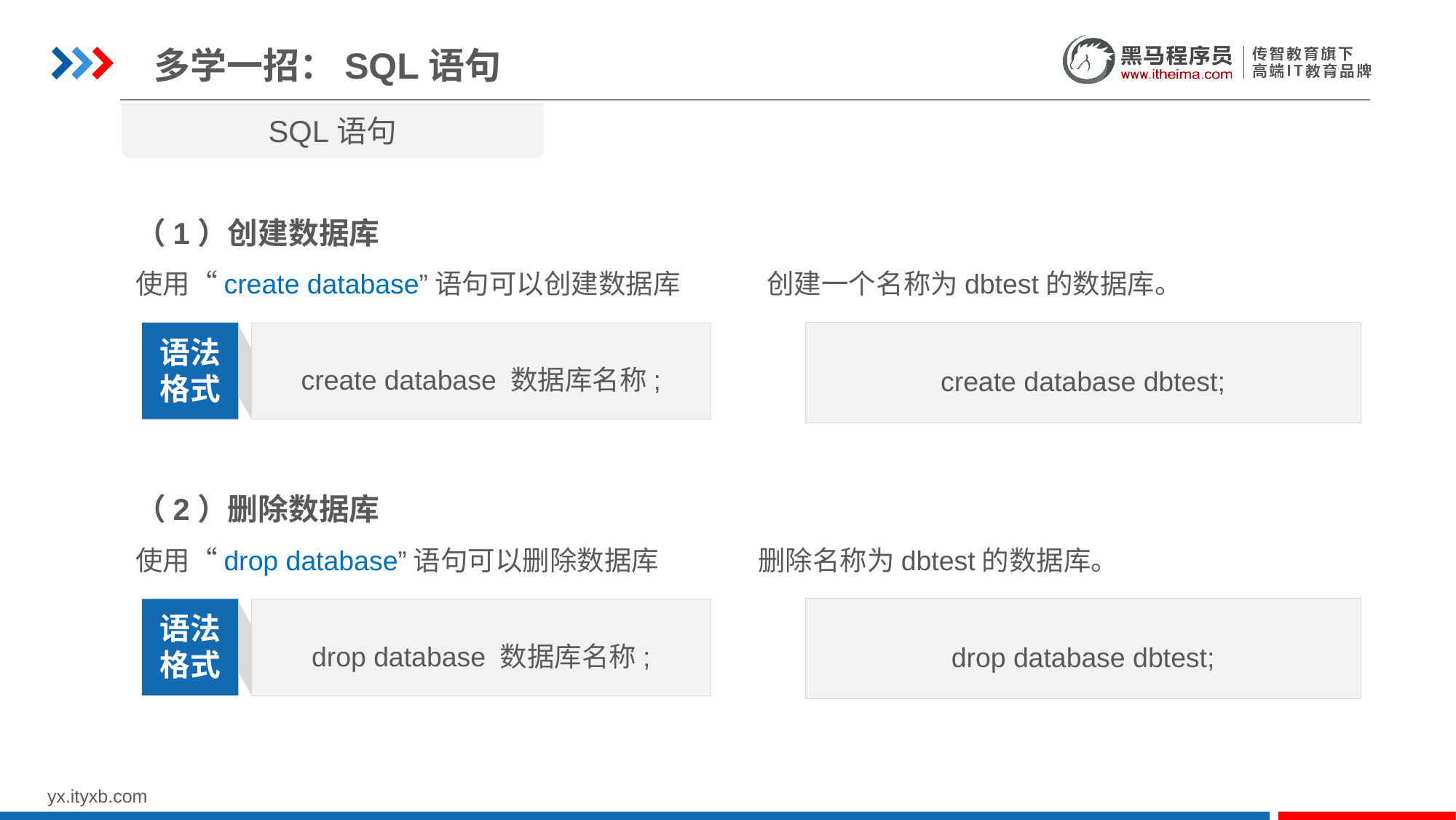

多学一招：SQL语句

SQL语句
（1）创建数据库
使用“create database”语句可以创建数据库              创建一个名称为dbtest的数据库。
create database dbtest;

create database 数据库名称;

语法
格式
（2）删除数据库
使用“drop database”语句可以删除数据库                删除名称为dbtest的数据库。
drop database dbtest;

drop database 数据库名称;

语法
格式